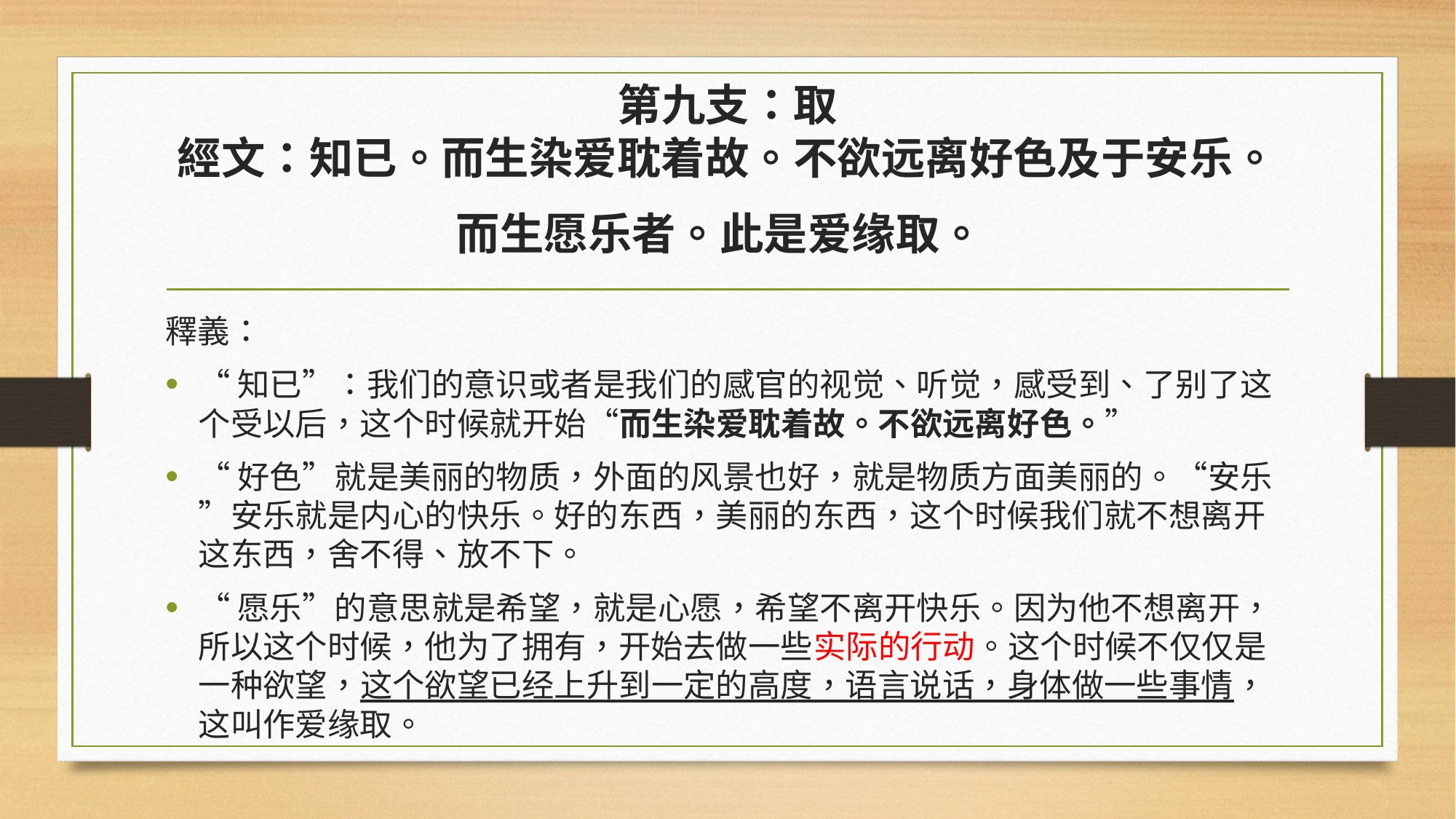

# 第九支：取 經文：知已。而生染爱耽着故。不欲远离好色及于安乐。而生愿乐者。此是爱缘取。
釋義：
“知已”：我们的意识或者是我们的感官的视觉、听觉，感受到、了别了这个受以后，这个时候就开始“而生染爱耽着故。不欲远离好色。”
“好色”就是美丽的物质，外面的风景也好，就是物质方面美丽的。“安乐”安乐就是内心的快乐。好的东西，美丽的东西，这个时候我们就不想离开这东西，舍不得、放不下。
“愿乐”的意思就是希望，就是心愿，希望不离开快乐。因为他不想离开，所以这个时候，他为了拥有，开始去做一些实际的行动。这个时候不仅仅是一种欲望，这个欲望已经上升到一定的高度，语言说话，身体做一些事情，这叫作爱缘取。